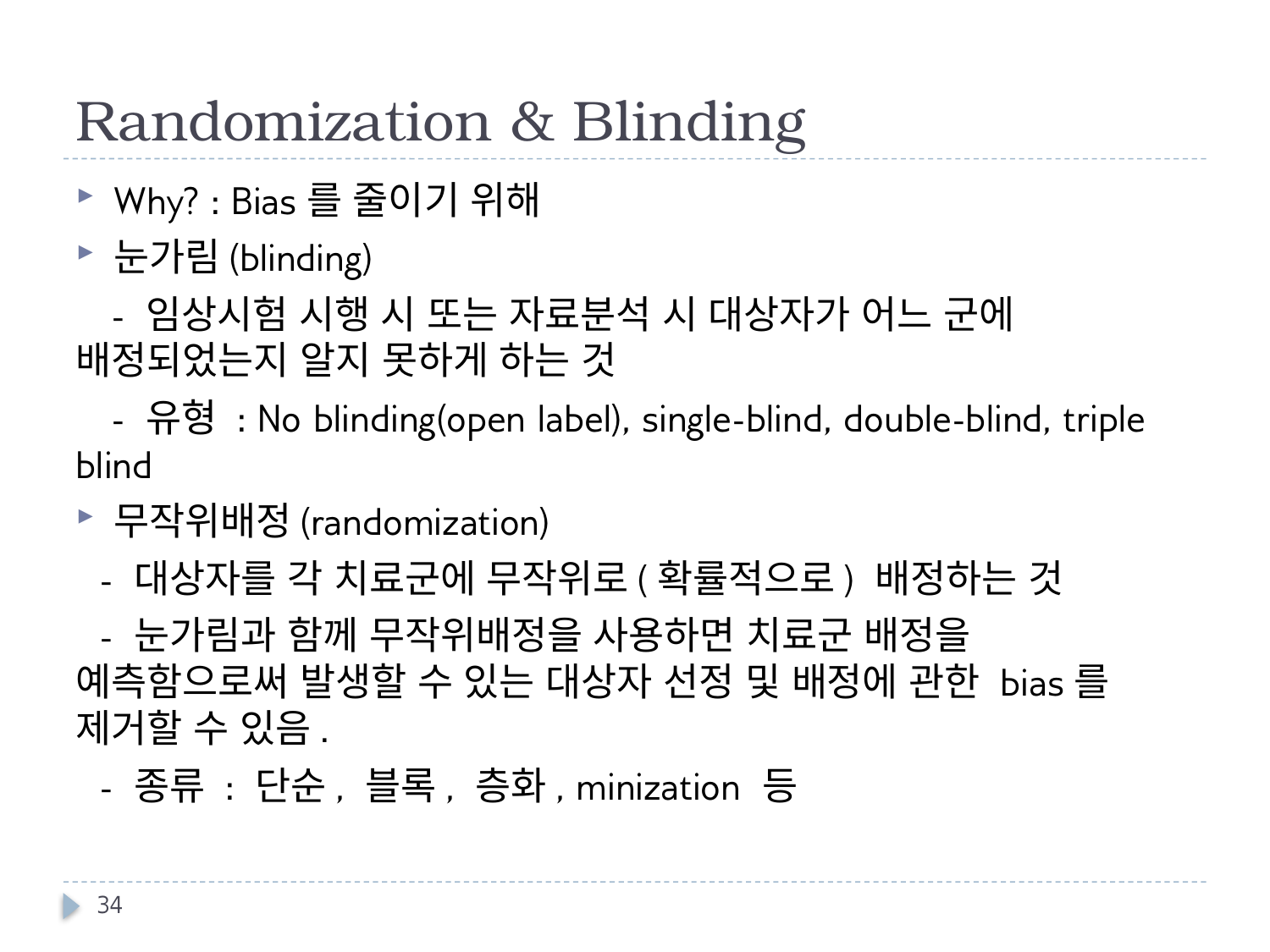

# Randomization & Blinding
Why? : Bias를 줄이기 위해
눈가림(blinding)
   - 임상시험 시행 시 또는 자료분석 시 대상자가 어느 군에 배정되었는지 알지 못하게 하는 것
   - 유형 : No blinding(open label), single-blind, double-blind, triple blind
무작위배정(randomization)
  - 대상자를 각 치료군에 무작위로(확률적으로) 배정하는 것
  - 눈가림과 함께 무작위배정을 사용하면 치료군 배정을 예측함으로써 발생할 수 있는 대상자 선정 및 배정에 관한 bias를 제거할 수 있음.
  - 종류 : 단순, 블록, 층화, minization 등
34